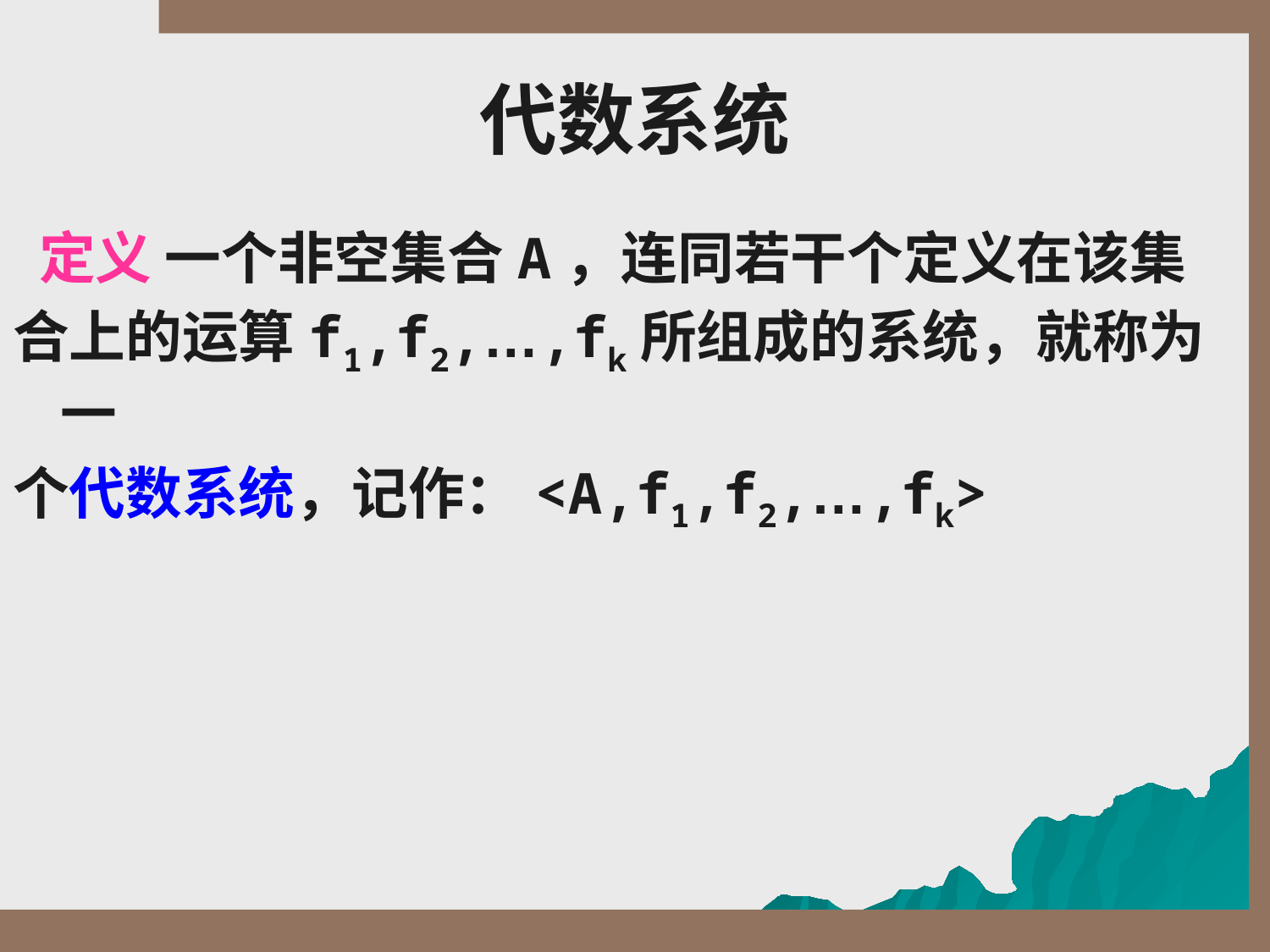

# 代数系统
 定义 一个非空集合A，连同若干个定义在该集
合上的运算f1,f2,…,fk所组成的系统，就称为一
个代数系统，记作：<A,f1,f2,…,fk>
32